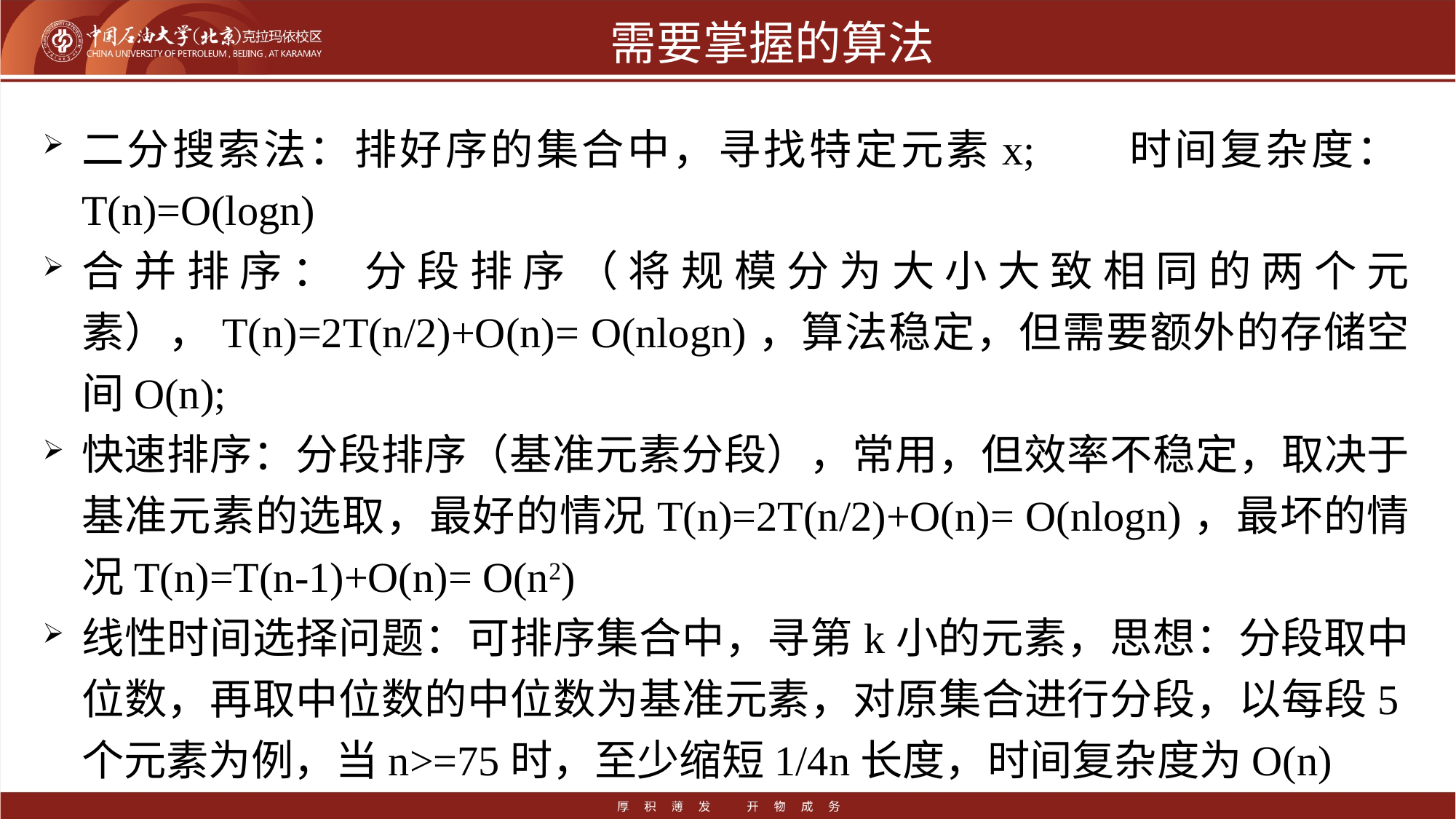

# 需要掌握的算法
二分搜索法：排好序的集合中，寻找特定元素x;	时间复杂度：T(n)=O(logn)
合并排序： 分段排序（将规模分为大小大致相同的两个元素），T(n)=2T(n/2)+O(n)= O(nlogn)，算法稳定，但需要额外的存储空间O(n);
快速排序：分段排序（基准元素分段），常用，但效率不稳定，取决于基准元素的选取，最好的情况T(n)=2T(n/2)+O(n)= O(nlogn)，最坏的情况T(n)=T(n-1)+O(n)= O(n2)
线性时间选择问题：可排序集合中，寻第k小的元素，思想：分段取中位数，再取中位数的中位数为基准元素，对原集合进行分段，以每段5个元素为例，当n>=75时，至少缩短1/4n长度，时间复杂度为O(n)